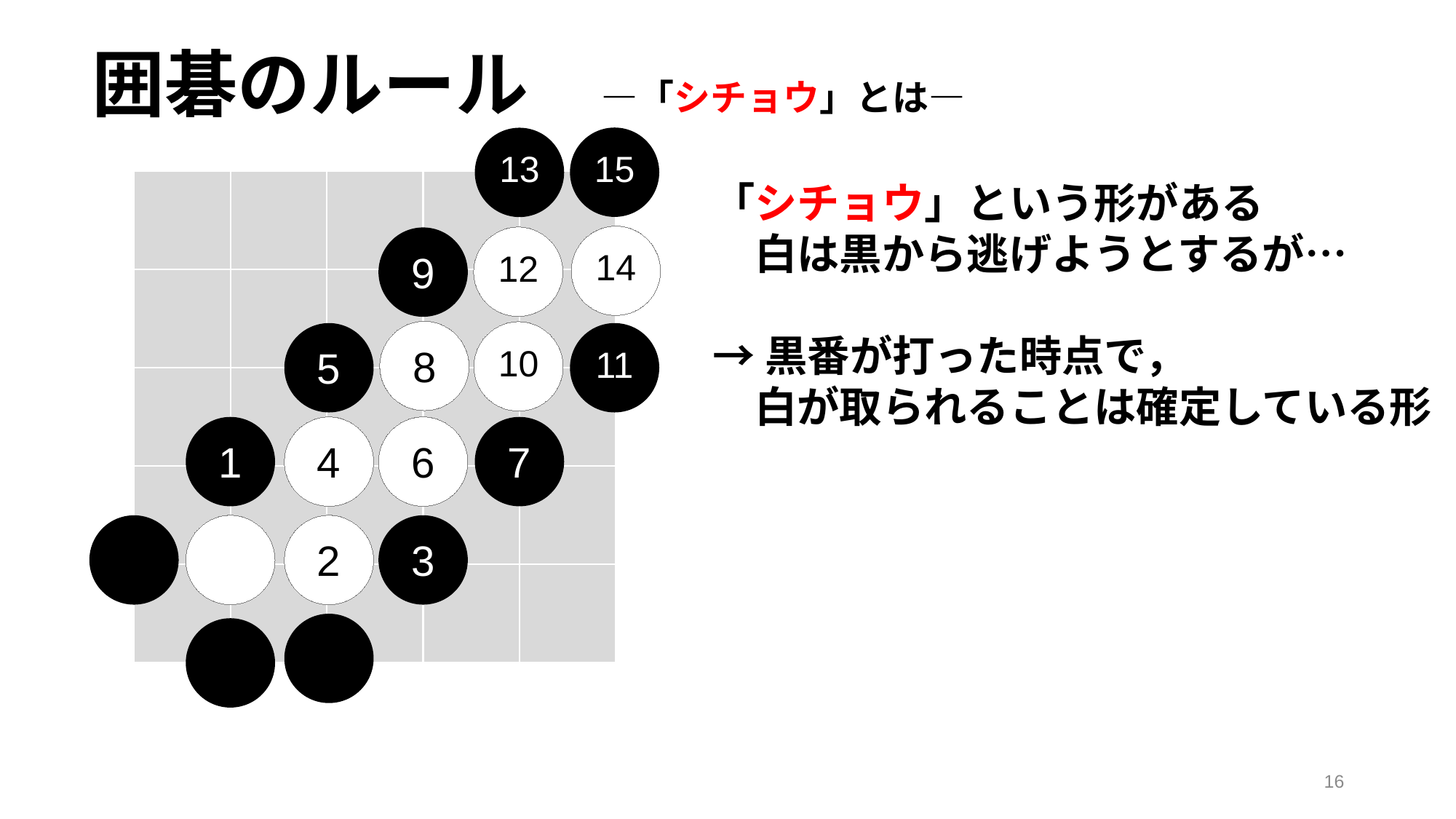

囲碁のルール　―「シチョウ」とは―
15
13

「シチョウ」という形がある
　白は黒から逃げようとするが…

→黒番が打った時点で，
　白が取られることは確定している形
14
12
9

8
10
5
11

4
6
7
1

2
3

16